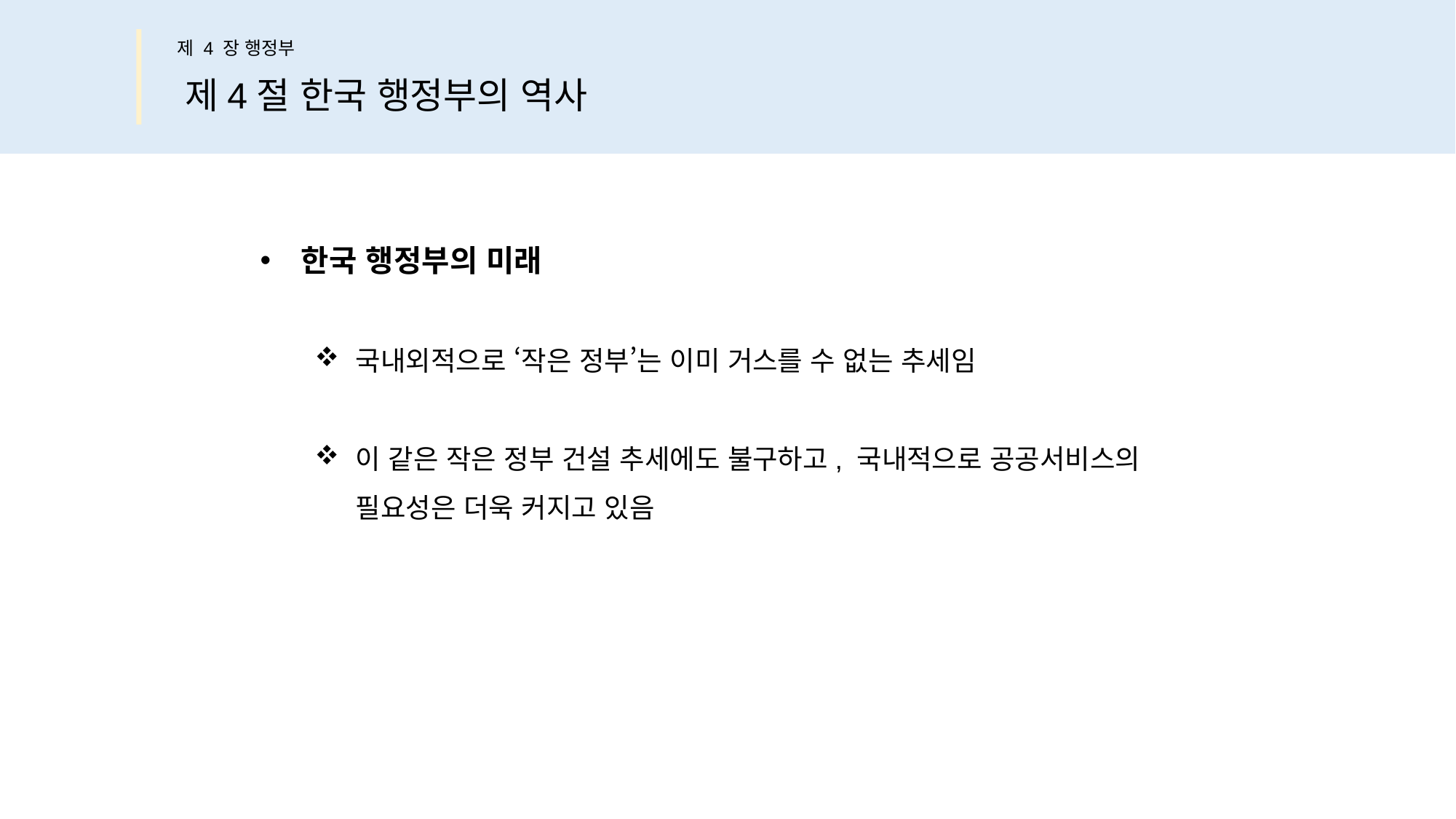

제 4 장 행정부
제4절 한국 행정부의 역사
한국 행정부의 미래

국내외적으로 ‘작은 정부’는 이미 거스를 수 없는 추세임

이 같은 작은 정부 건설 추세에도 불구하고, 국내적으로 공공서비스의
필요성은 더욱 커지고 있음